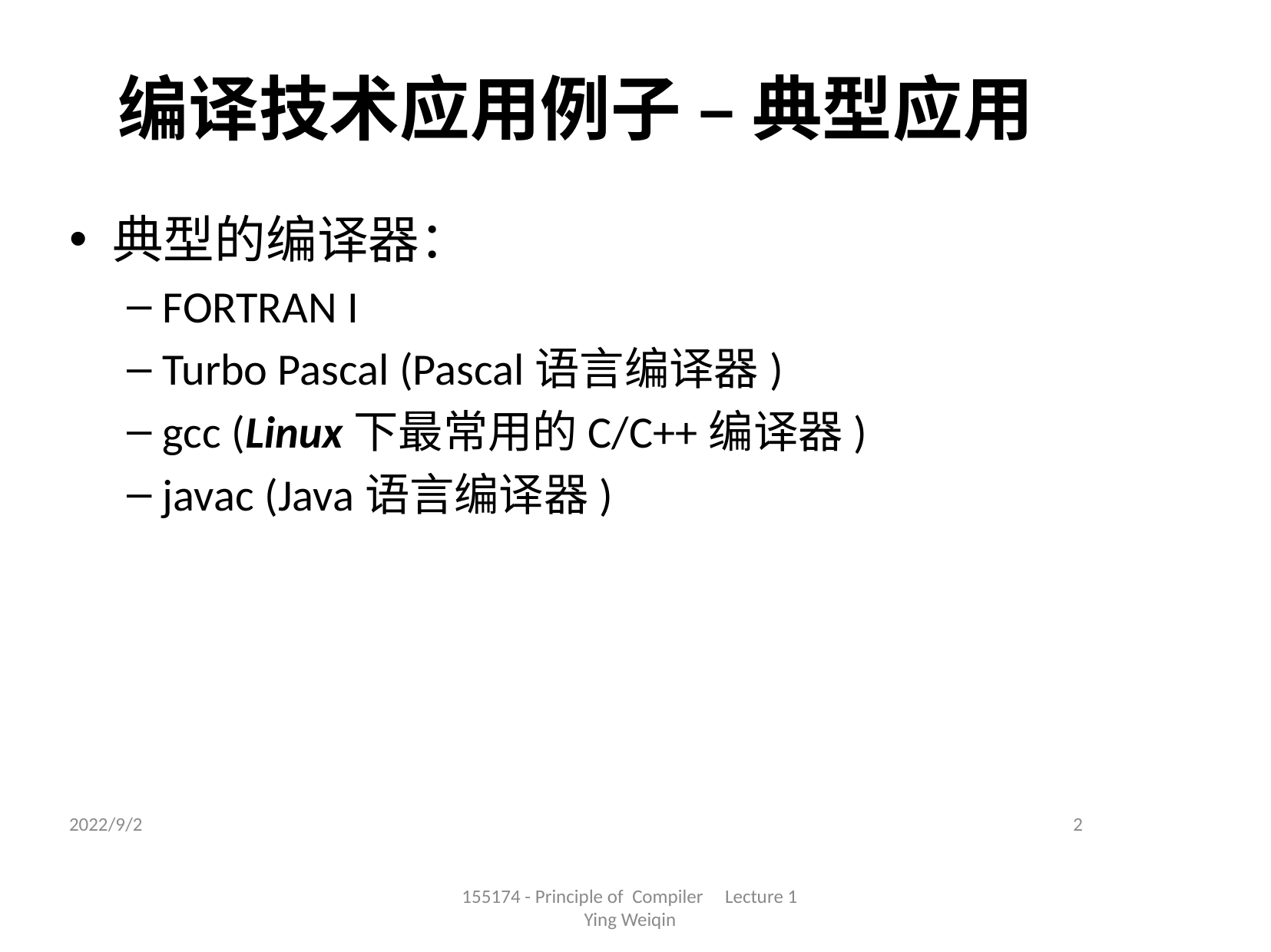

# 编译技术应用例子 – 典型应用
典型的编译器：
FORTRAN I
Turbo Pascal (Pascal语言编译器)
gcc (Linux下最常用的C/C++编译器)
javac (Java语言编译器)
2022/9/2
2
155174 - Principle of  Compiler     Lecture 1
Ying Weiqin